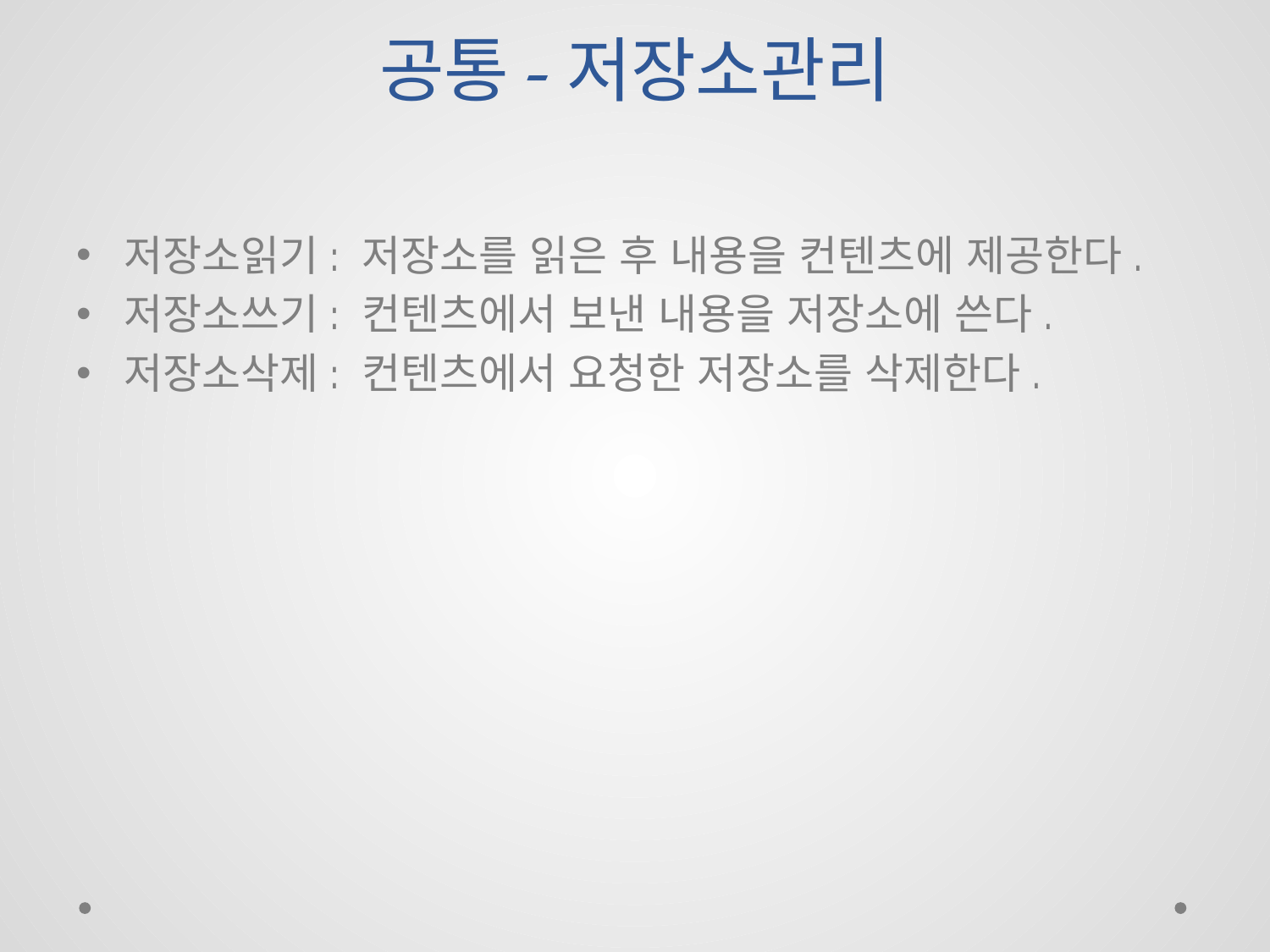

# 공통-저장소관리
저장소읽기: 저장소를 읽은 후 내용을 컨텐츠에 제공한다.
저장소쓰기: 컨텐츠에서 보낸 내용을 저장소에 쓴다.
저장소삭제: 컨텐츠에서 요청한 저장소를 삭제한다.